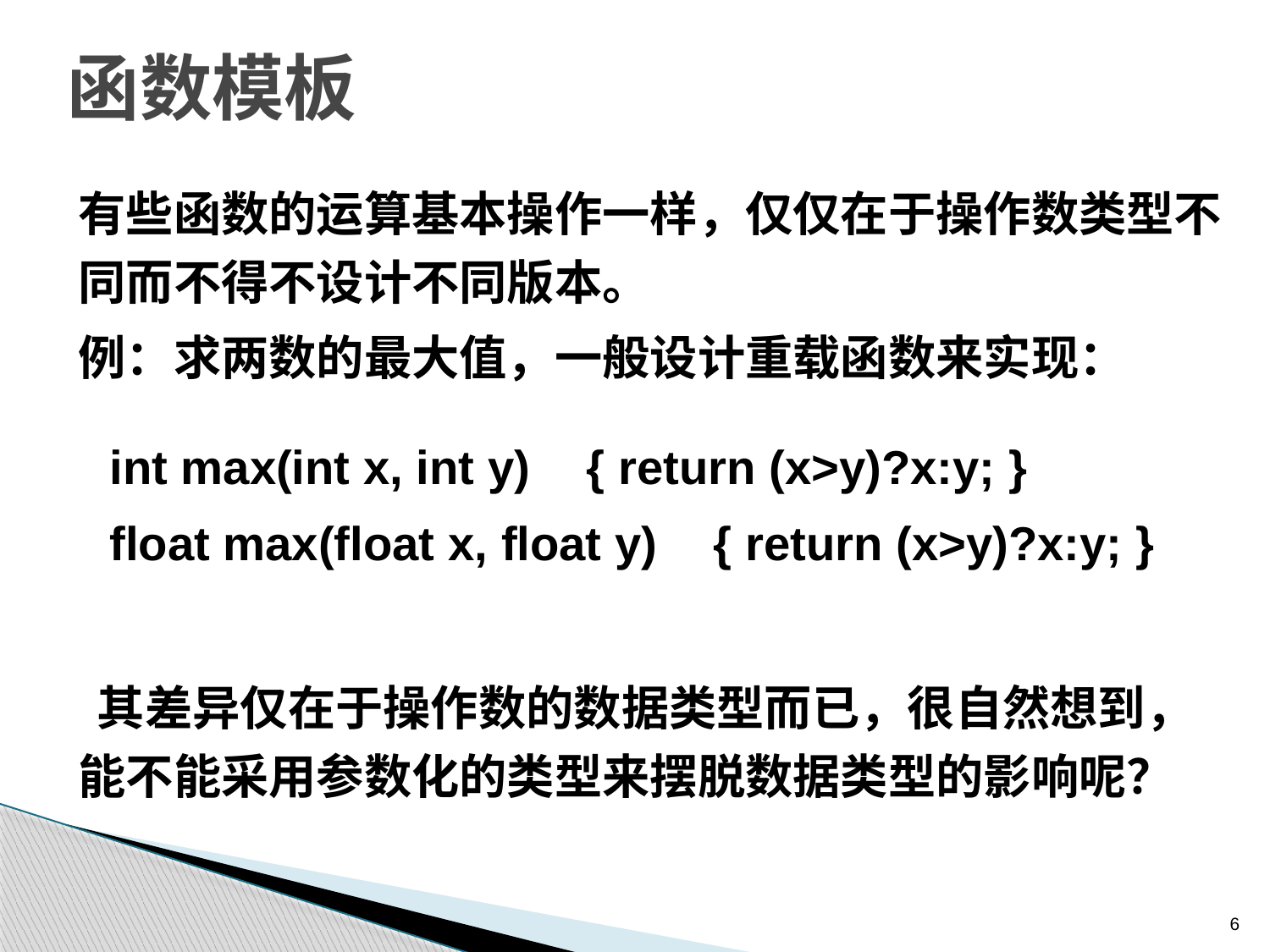

# 函数模板
	有些函数的运算基本操作一样，仅仅在于操作数类型不同而不得不设计不同版本。
	例：求两数的最大值，一般设计重载函数来实现：

     int max(int x, int y)    	{ return (x>y)?x:y; }
     float max(float x, float y) 	{ return (x>y)?x:y; }

    其差异仅在于操作数的数据类型而已，很自然想到，能不能采用参数化的类型来摆脱数据类型的影响呢？

6